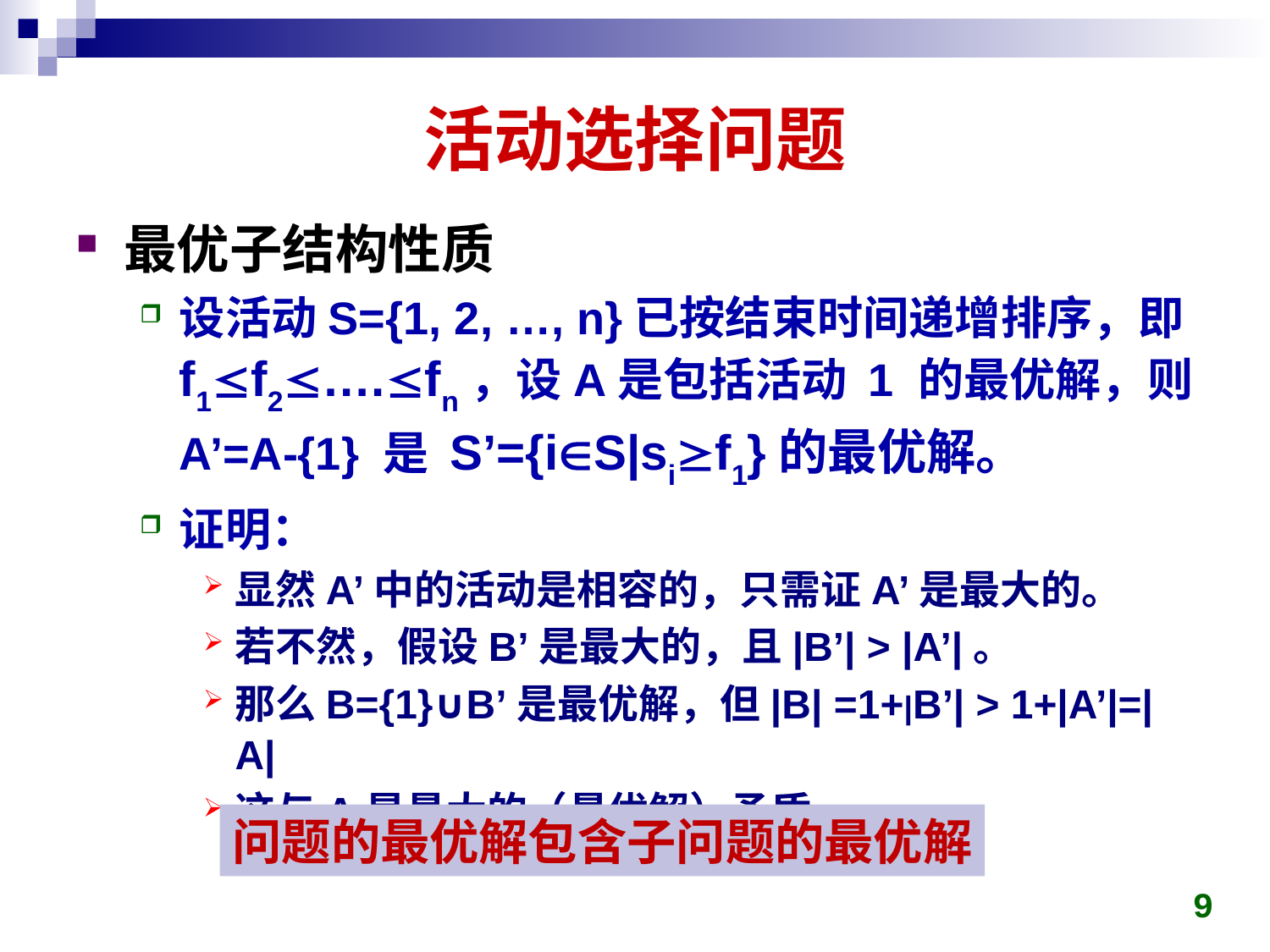

# 活动选择问题
最优子结构性质
设活动S={1, 2, …, n}已按结束时间递增排序，即 f1≤f2≤….≤fn，设A是包括活动 1 的最优解，则A’=A-{1} 是 S’={i∈S|si≥f1}的最优解。
证明：
显然A’中的活动是相容的，只需证A’是最大的。
若不然，假设B’是最大的，且|B’| > |A’|。
那么B={1}∪B’是最优解，但|B| =1+|B’| > 1+|A’|=|A|
这与A是最大的（最优解）矛盾。
问题的最优解包含子问题的最优解
9